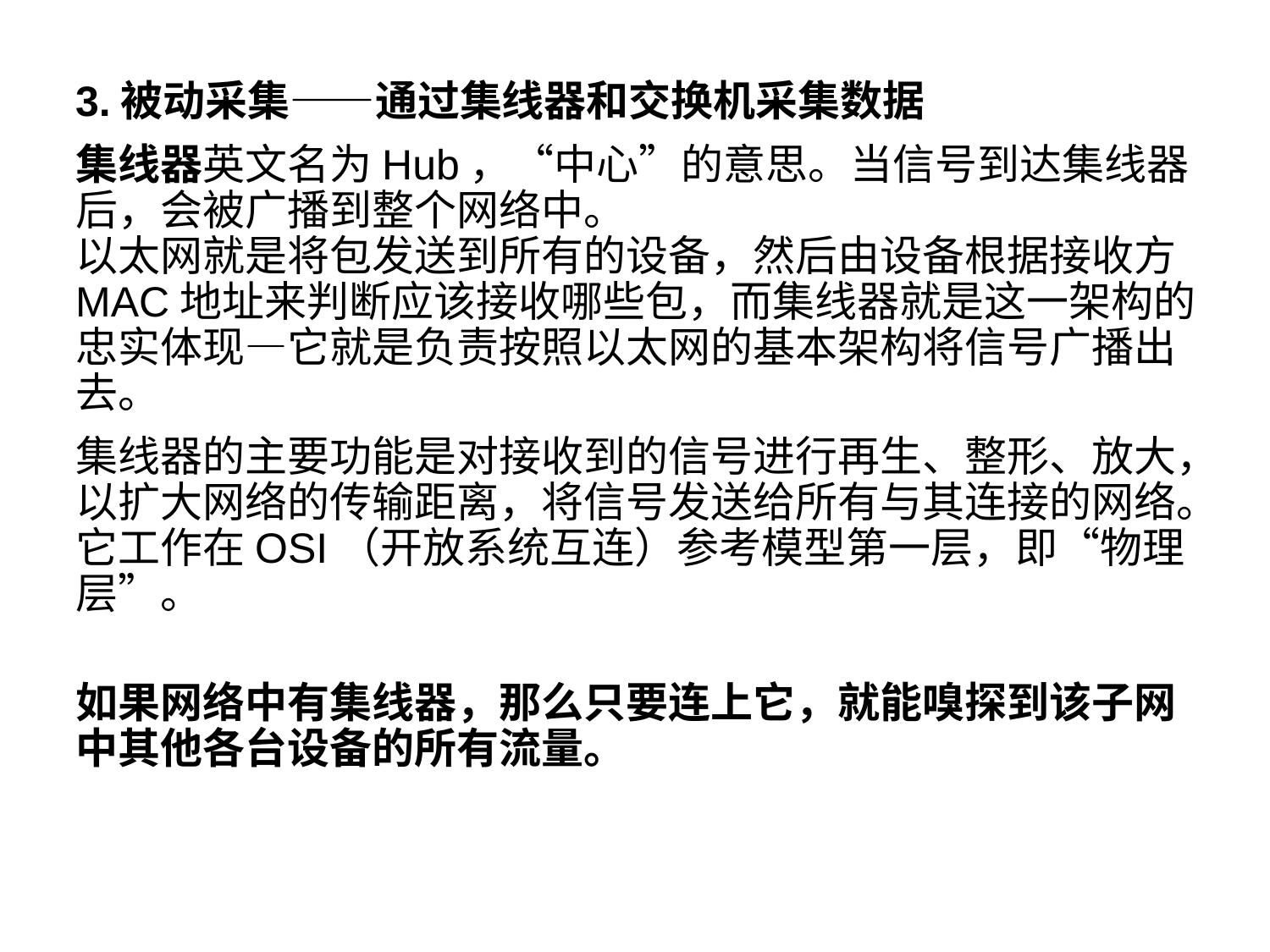

3.被动采集——通过集线器和交换机采集数据
集线器英文名为Hub，“中心”的意思。当信号到达集线器后，会被广播到整个网络中。
以太网就是将包发送到所有的设备，然后由设备根据接收方MAC地址来判断应该接收哪些包，而集线器就是这一架构的忠实体现—它就是负责按照以太网的基本架构将信号广播出去。
集线器的主要功能是对接收到的信号进行再生、整形、放大，以扩大网络的传输距离，将信号发送给所有与其连接的网络。它工作在OSI（开放系统互连）参考模型第一层，即“物理层”。
如果网络中有集线器，那么只要连上它，就能嗅探到该子网中其他各台设备的所有流量。